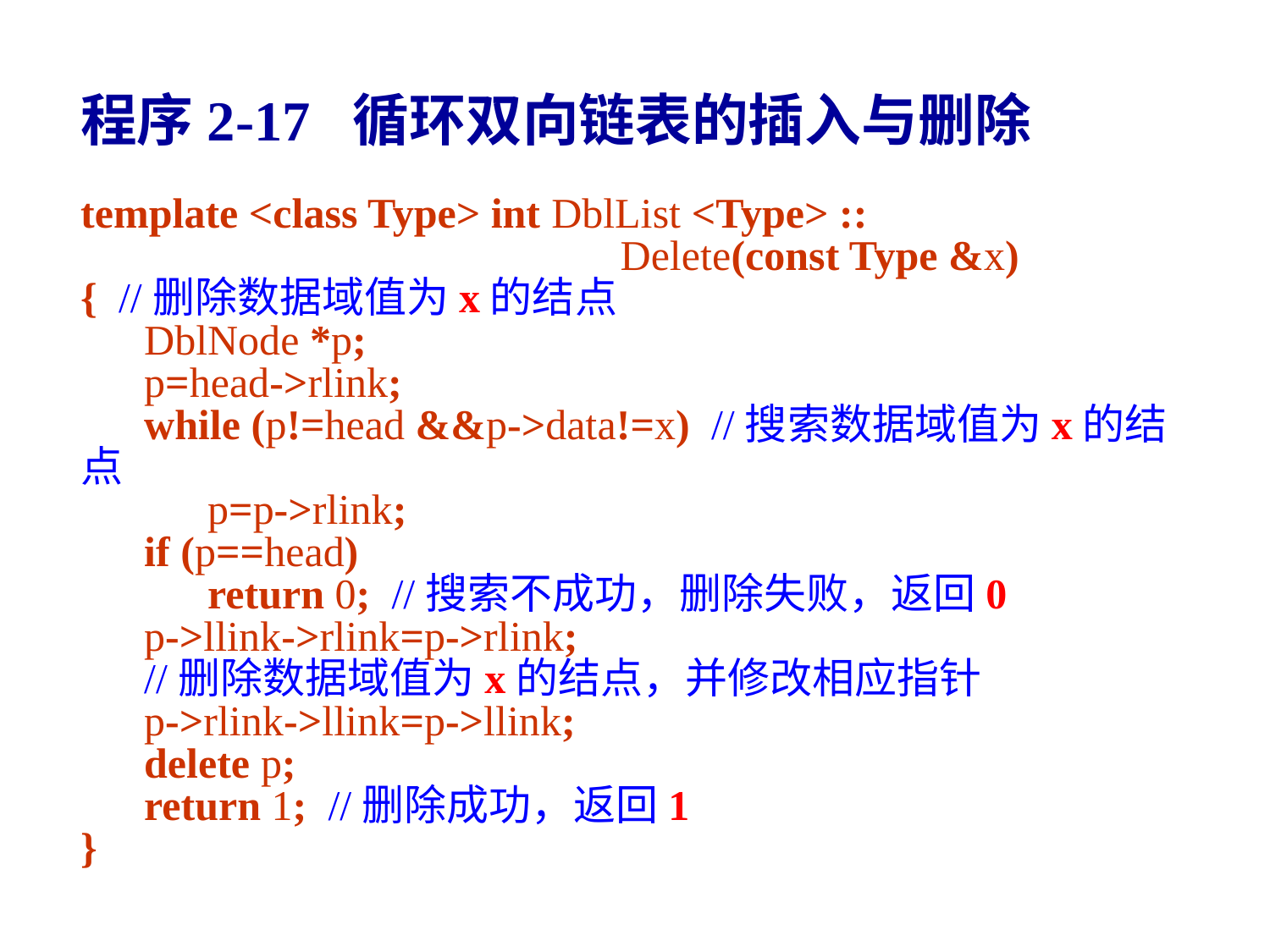

程序2-17  循环双向链表的插入与删除

template <class Type> int DblList <Type> ::
                                                   Delete(const Type &x)
{  //删除数据域值为x的结点
      DblNode *p;
      p=head->rlink;
      while (p!=head &&p->data!=x)  //搜索数据域值为x的结点
	p=p->rlink;
      if (p==head)
	return 0;  //搜索不成功，删除失败，返回0
      p->llink->rlink=p->rlink;
      //删除数据域值为x的结点，并修改相应指针
      p->rlink->llink=p->llink;
      delete p;
      return 1;  //删除成功，返回1
}
179